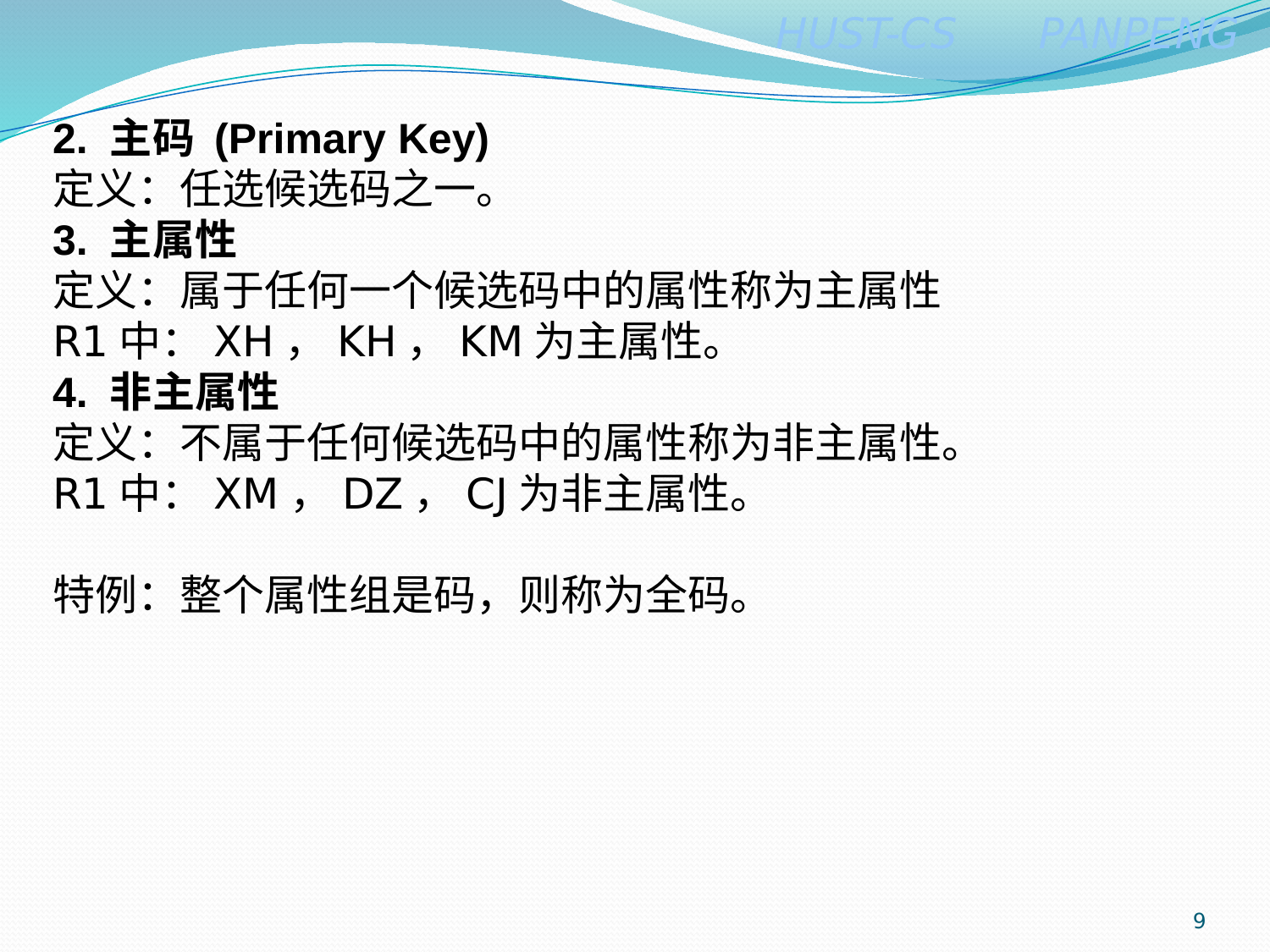

2. 主码 (Primary Key)
定义：任选候选码之一。
3. 主属性
定义：属于任何一个候选码中的属性称为主属性
R1中：XH，KH，KM为主属性。
4. 非主属性
定义：不属于任何候选码中的属性称为非主属性。
R1中：XM，DZ，CJ为非主属性。

特例：整个属性组是码，则称为全码。
9